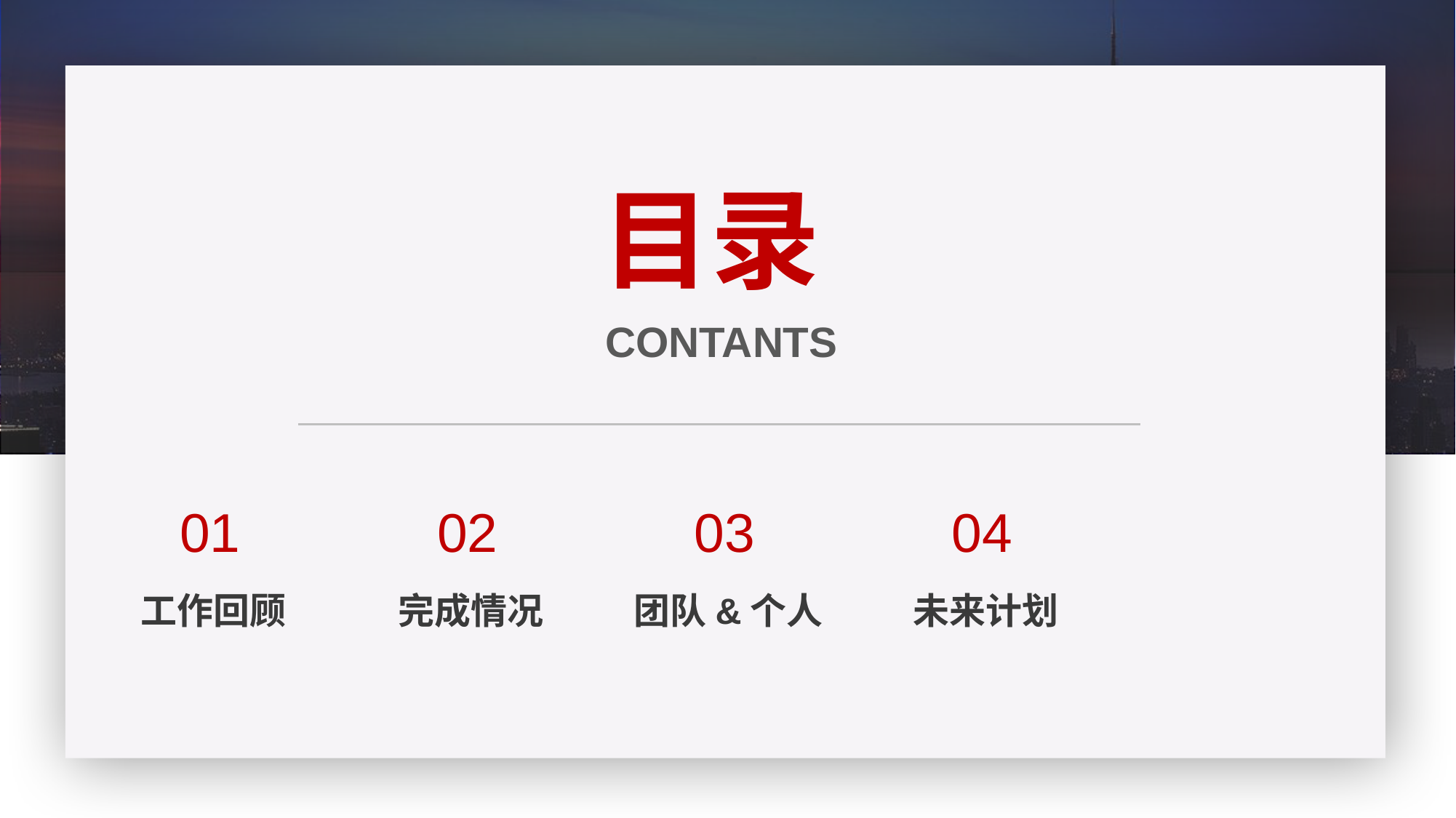

目录
CONTANTS
01
工作回顾

02
完成情况

03
团队&个人

04
未来计划
延迟